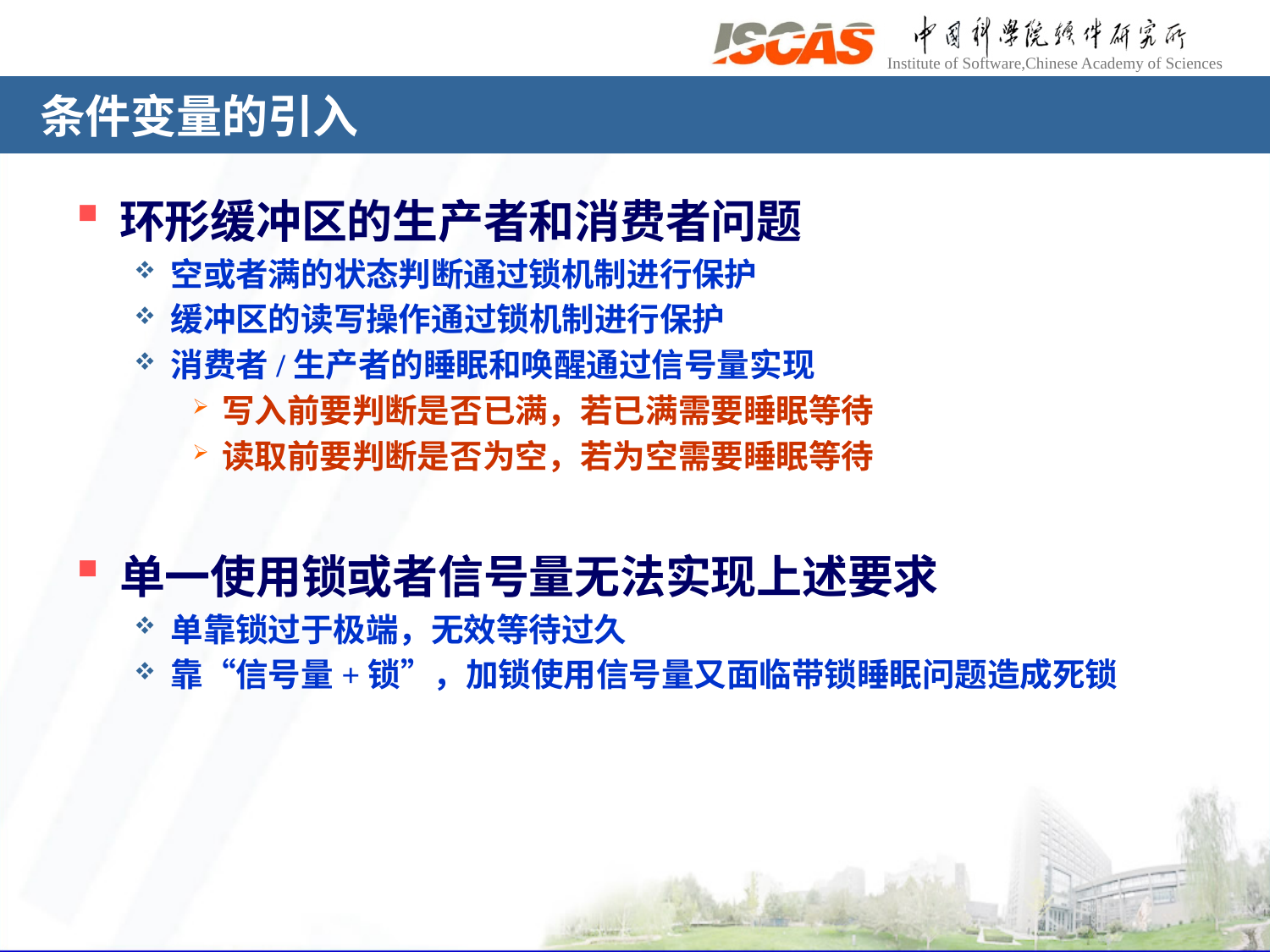

# 条件变量的引入
环形缓冲区的生产者和消费者问题
空或者满的状态判断通过锁机制进行保护
缓冲区的读写操作通过锁机制进行保护
消费者/生产者的睡眠和唤醒通过信号量实现
写入前要判断是否已满，若已满需要睡眠等待
读取前要判断是否为空，若为空需要睡眠等待

单一使用锁或者信号量无法实现上述要求
单靠锁过于极端，无效等待过久
靠“信号量+锁”，加锁使用信号量又面临带锁睡眠问题造成死锁